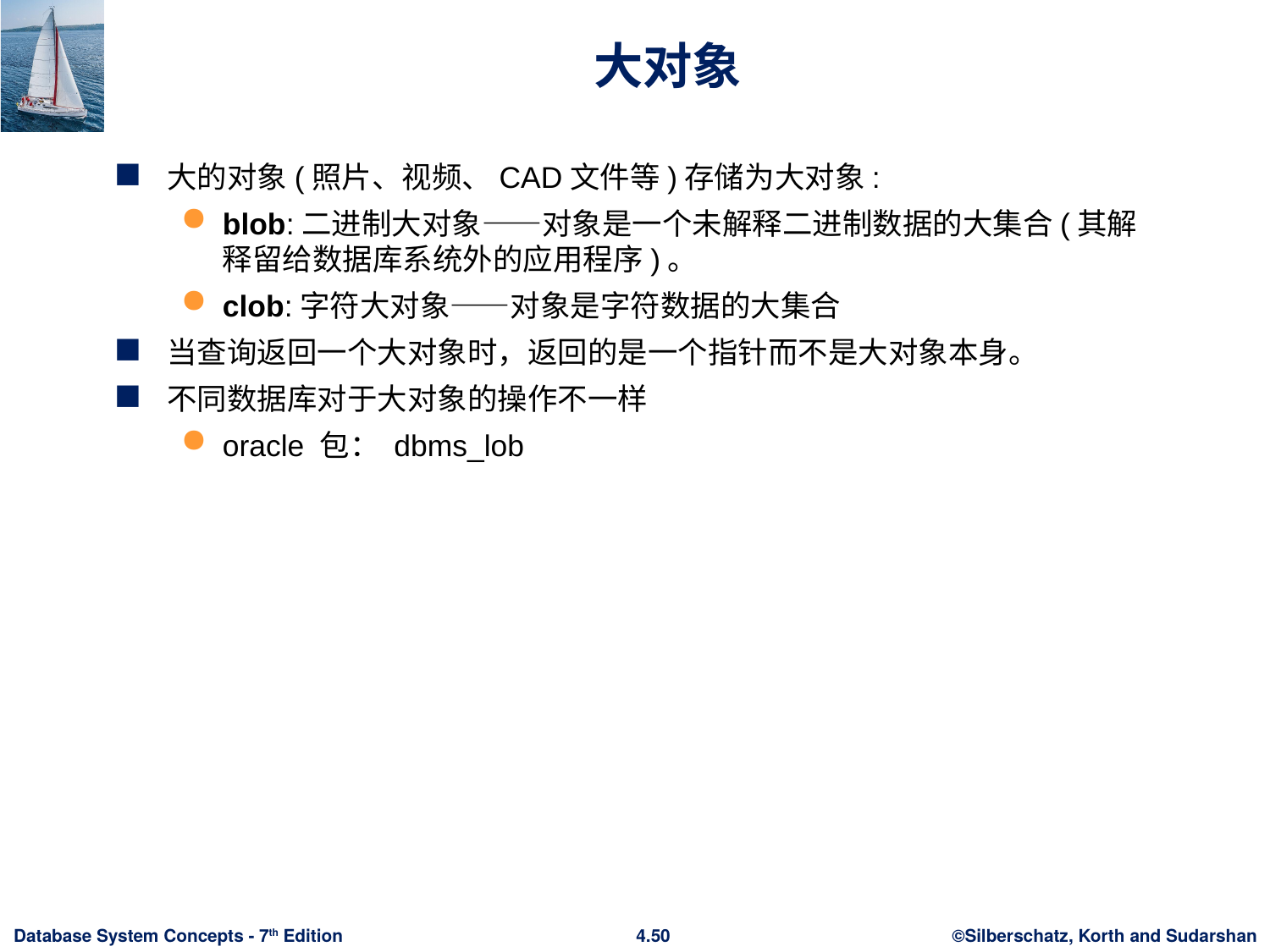

# 大对象
大的对象(照片、视频、CAD文件等)存储为大对象:
blob:二进制大对象——对象是一个未解释二进制数据的大集合(其解释留给数据库系统外的应用程序)。
clob:字符大对象——对象是字符数据的大集合
当查询返回一个大对象时，返回的是一个指针而不是大对象本身。
不同数据库对于大对象的操作不一样
oracle 包： dbms_lob